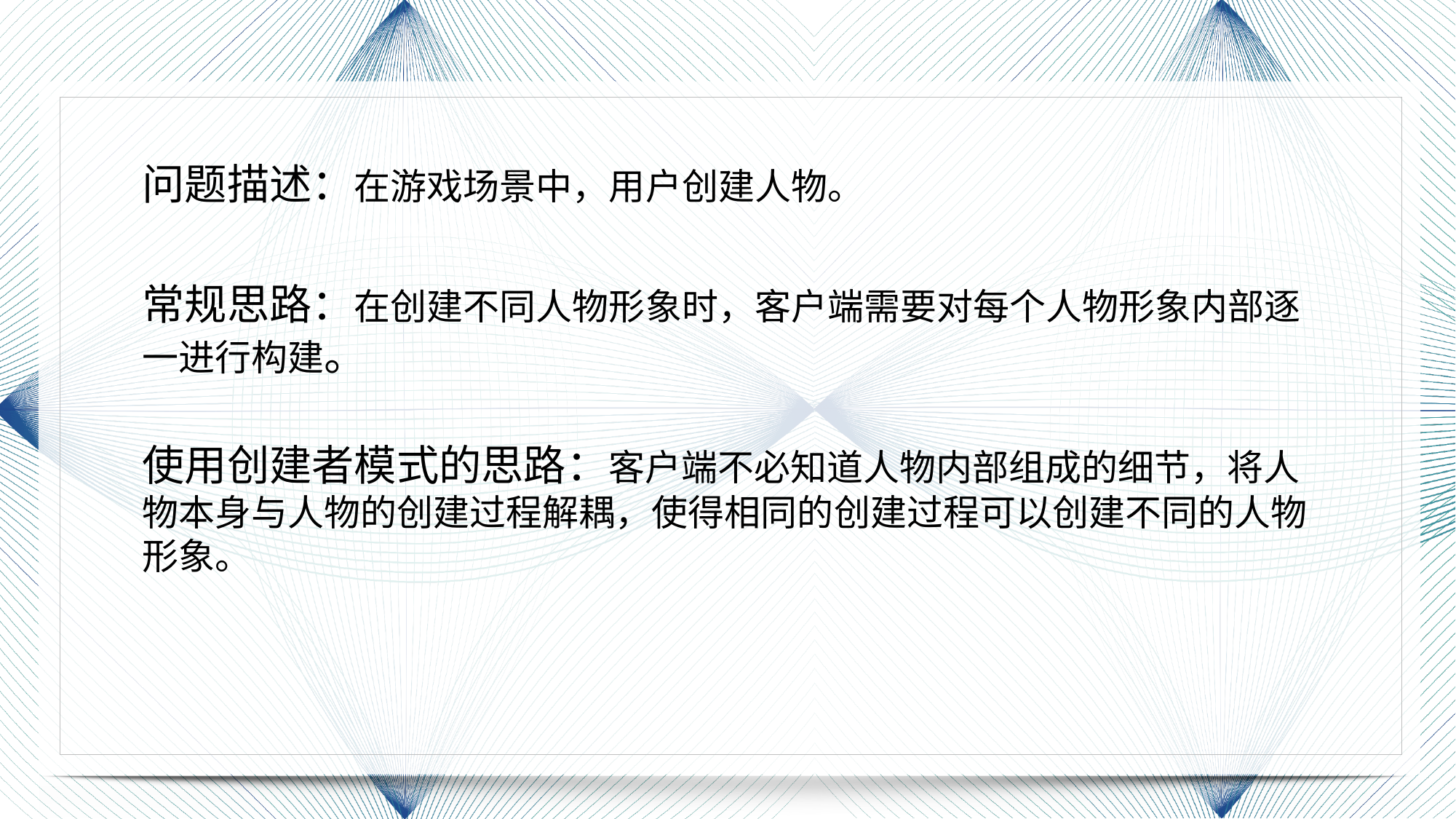

问题描述：在游戏场景中，用户创建人物。
常规思路：在创建不同人物形象时，客户端需要对每个人物形象内部逐一进行构建。
使用创建者模式的思路：客户端不必知道人物内部组成的细节，将人物本身与人物的创建过程解耦，使得相同的创建过程可以创建不同的人物形象。